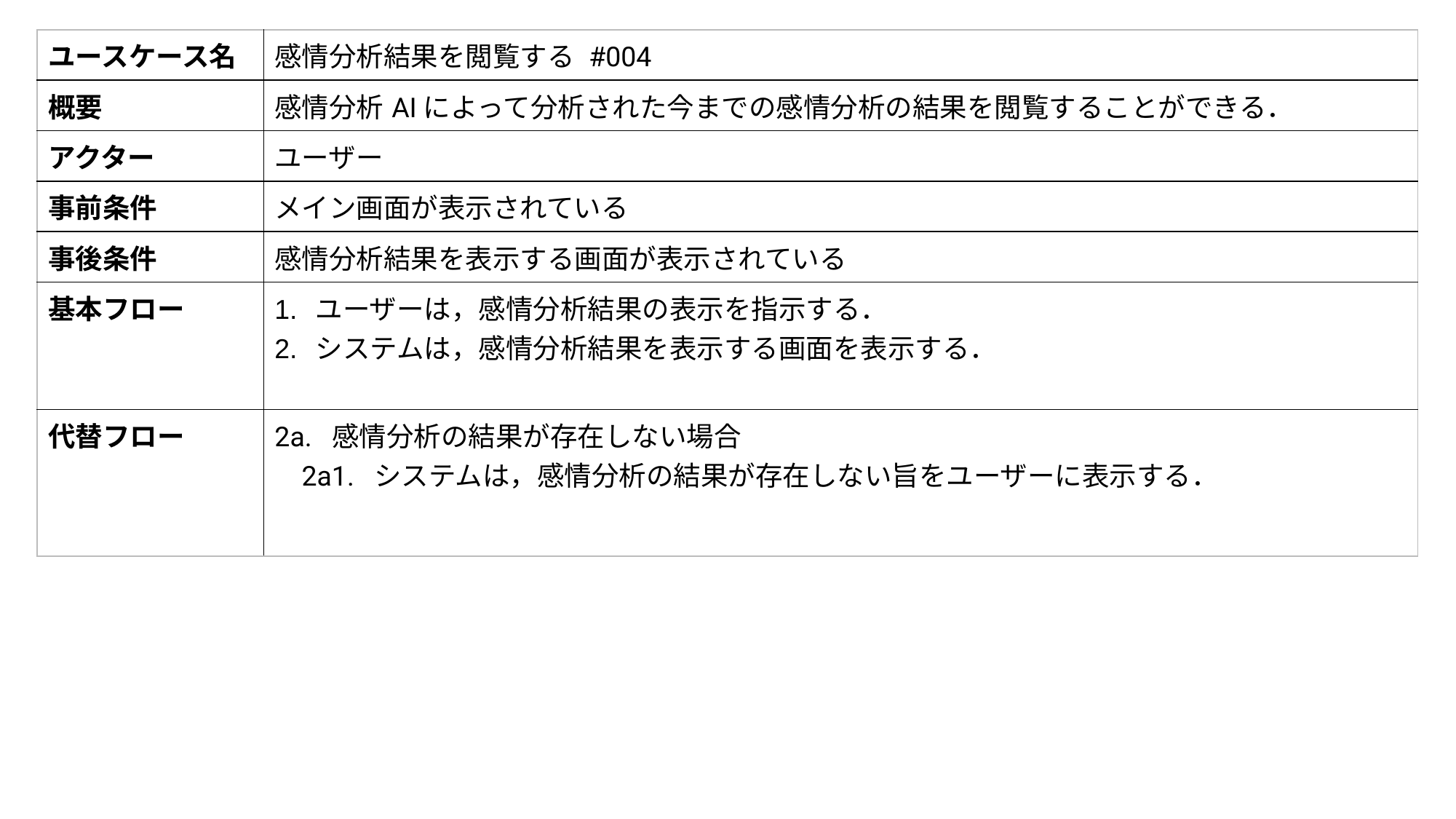

| ユースケース名 | 感情分析結果を閲覧する #004 |
| --- | --- |
| 概要 | 感情分析AIによって分析された今までの感情分析の結果を閲覧することができる． |
| アクター | ユーザー |
| 事前条件 | メイン画面が表示されている |
| 事後条件 | 感情分析結果を表示する画面が表示されている |
| 基本フロー | ユーザーは，感情分析結果の表示を指示する． システムは，感情分析結果を表示する画面を表示する． |
| 代替フロー | 2a. 感情分析の結果が存在しない場合 2a1. システムは，感情分析の結果が存在しない旨をユーザーに表示する． |